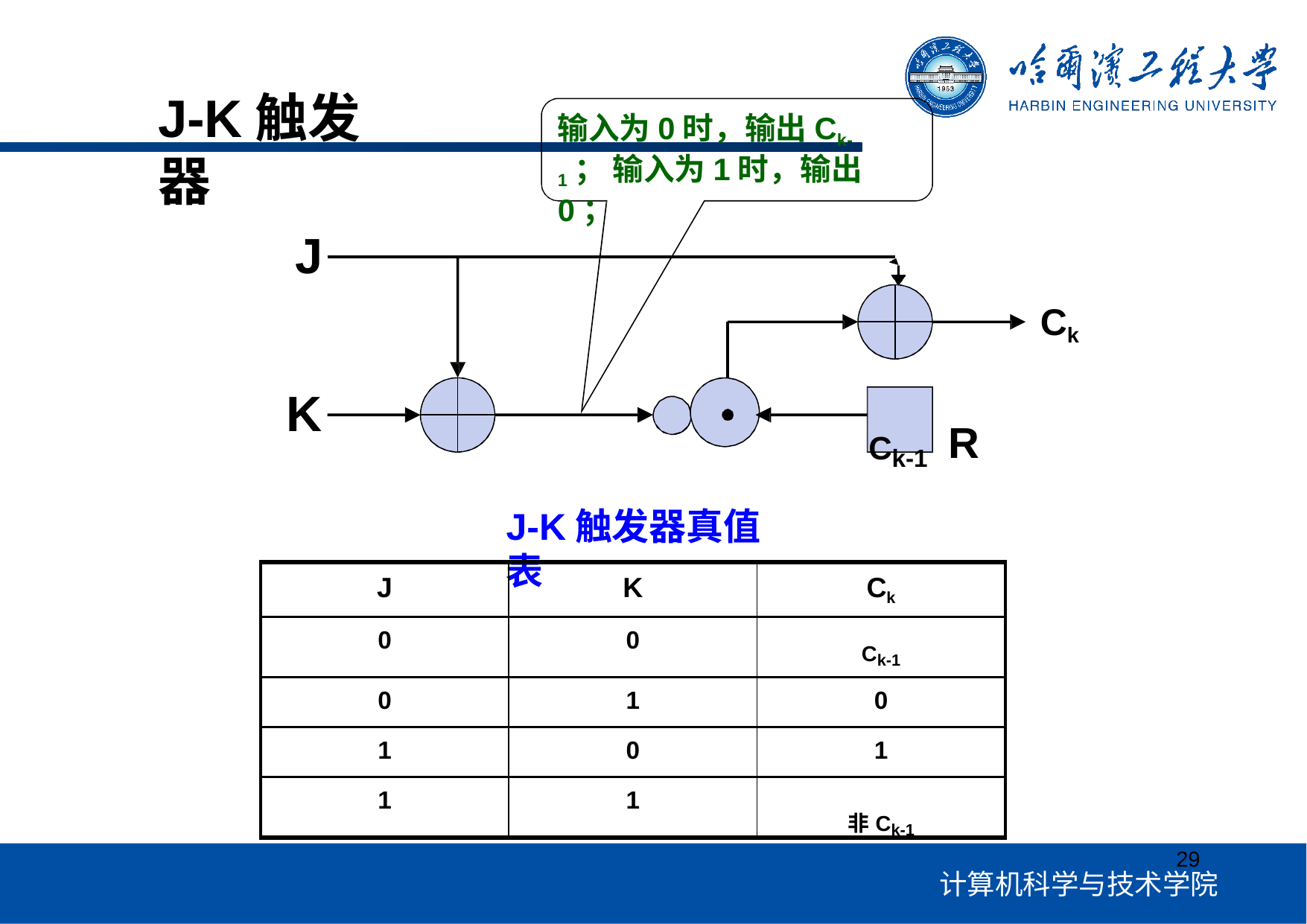

# J-K触发器

输入为0时，输出Ck-1； 输入为1时，输出0；
J

Ck

K

Ck-1	R

J-K触发器真值表
| J | K | Ck |
| --- | --- | --- |
| 0 | 0 | Ck-1 |
| 0 | 1 | 0 |
| 1 | 0 | 1 |
| 1 | 1 | 非Ck-1 |
29